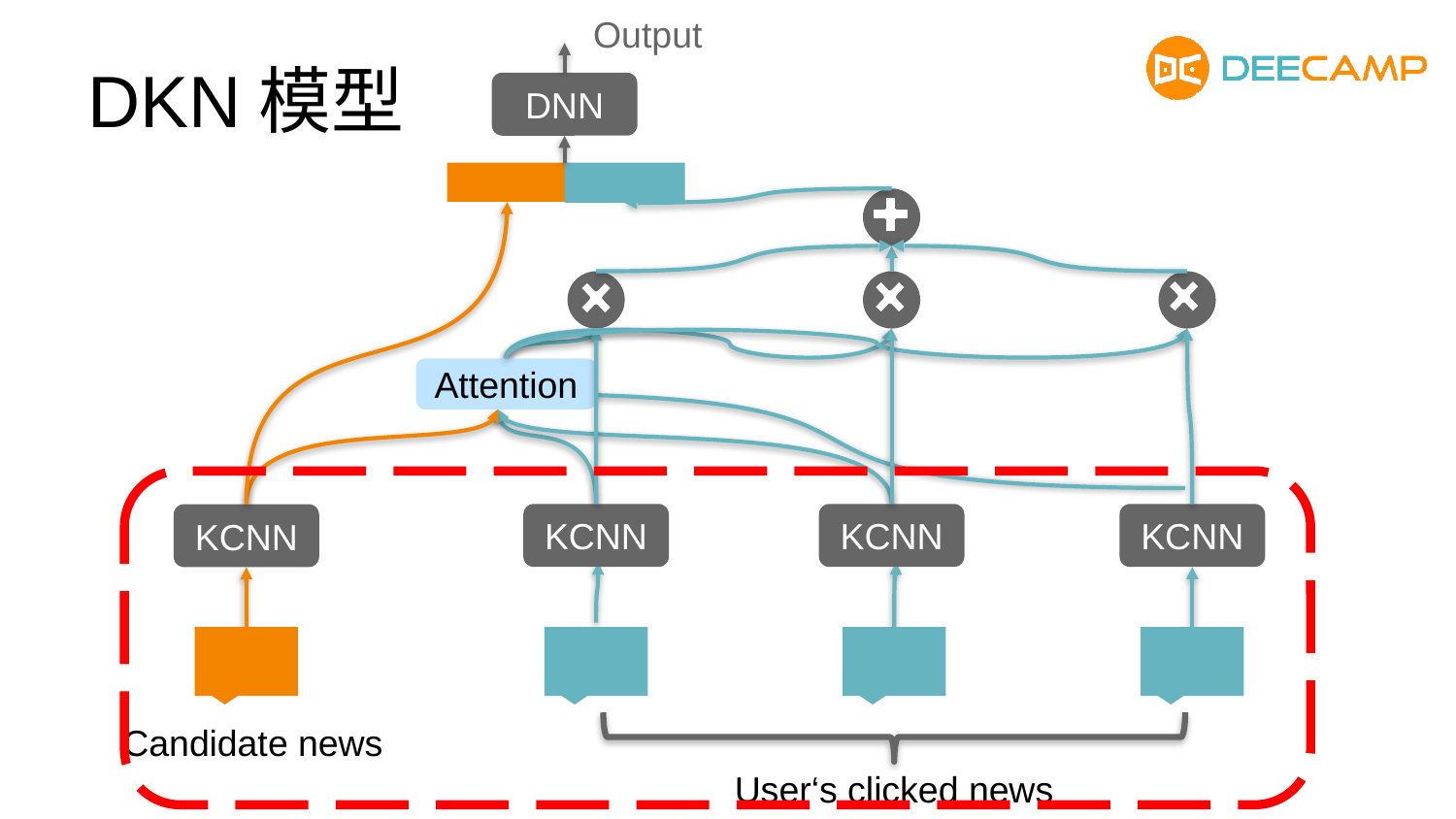

Output
DNN

Attention
KCNN
KCNN
KCNN
KCNN

# DKN模型

Candidate news
User‘s clicked news